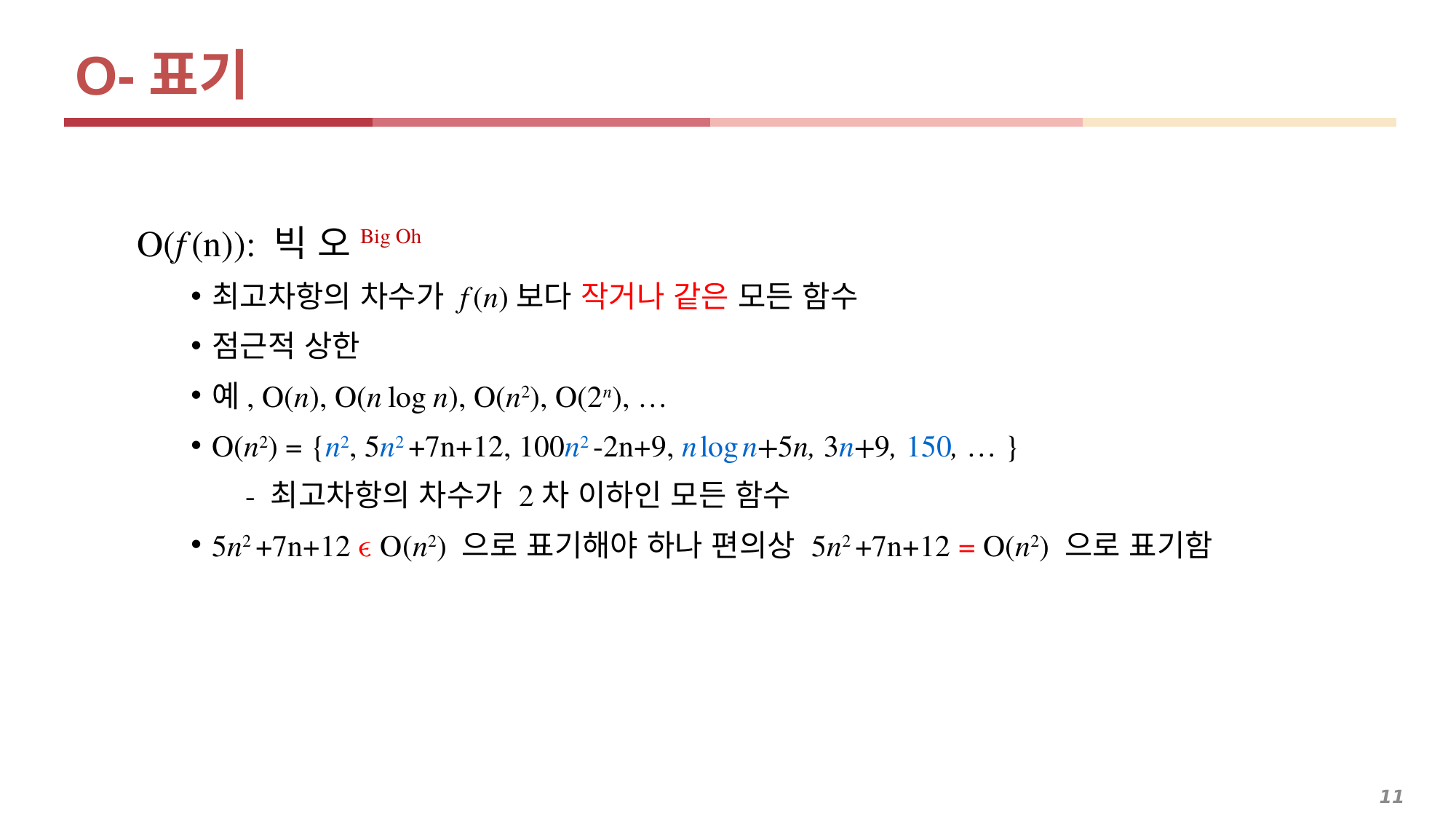

O-표기
O(f (n)): 빅 오Big Oh
최고차항의 차수가 f (n)보다 작거나 같은 모든 함수
점근적 상한
예, O(n), O(n log n), O(n2), O(2n), …
O(n2) = {n2, 5n2 +7n+12, 100n2 -2n+9, n log n+5n, 3n+9, 150, … }
- 최고차항의 차수가 2차 이하인 모든 함수
5n2 +7n+12 ϵ O(n2) 으로 표기해야 하나 편의상 5n2 +7n+12 = O(n2) 으로 표기함